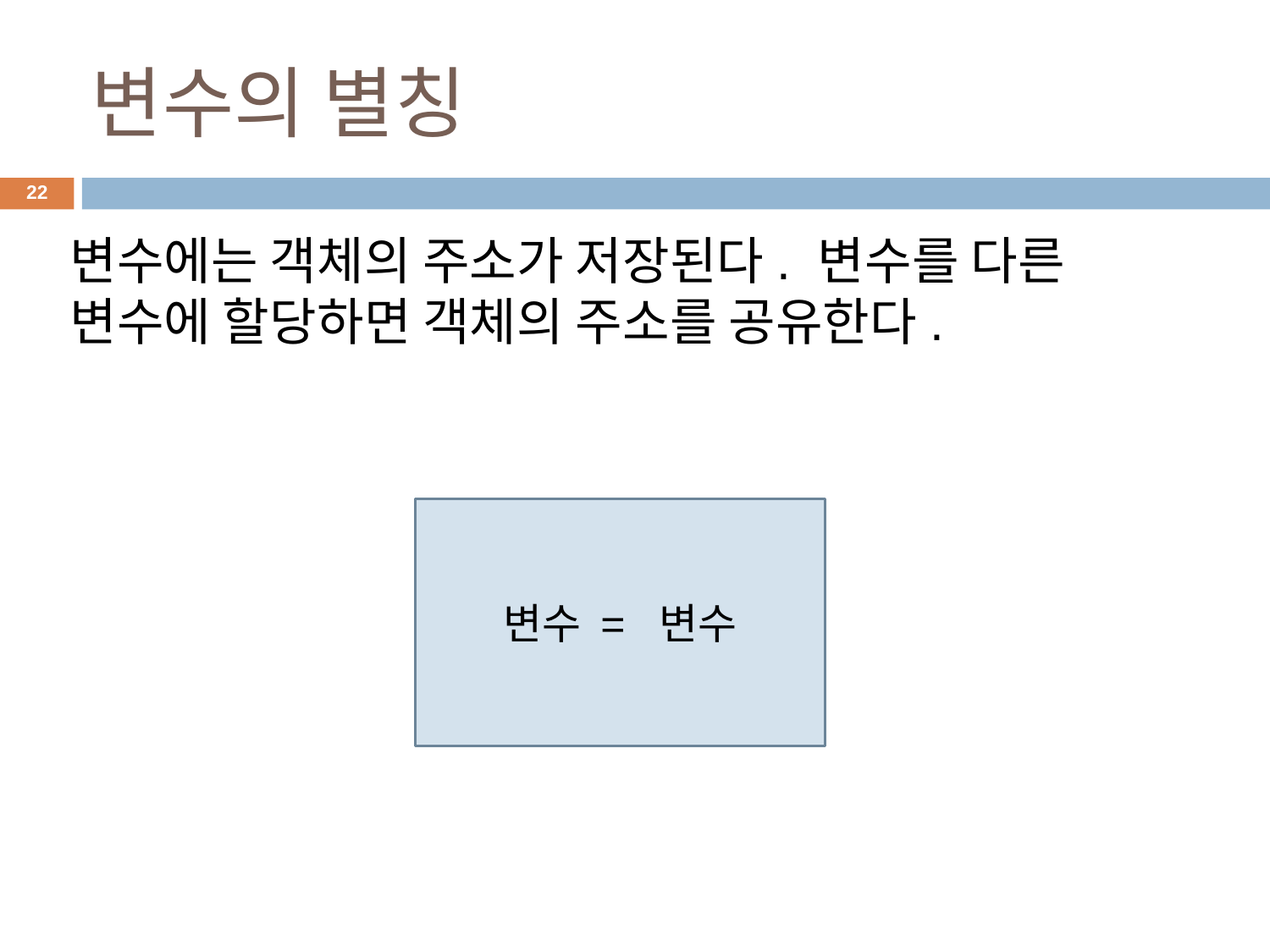

# 변수의 별칭
22
변수에는 객체의 주소가 저장된다. 변수를 다른 변수에 할당하면 객체의 주소를 공유한다.

변수 =  변수